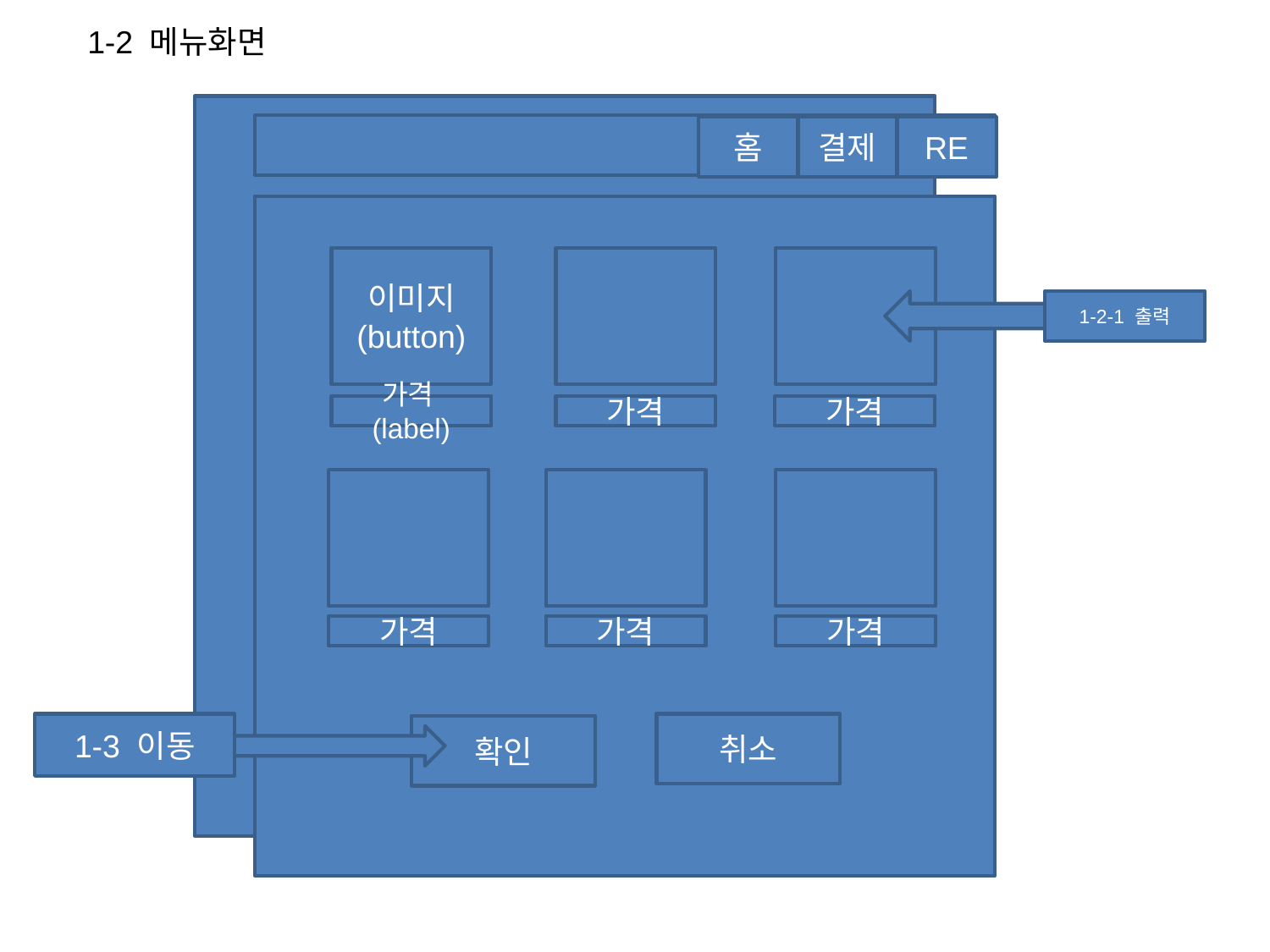

1-2 메뉴화면

홈
결제
RE

이미지
(button)

1-2-1 출력
가격(label)
가격
가격

가격
가격
가격
1-3 이동
취소
확인